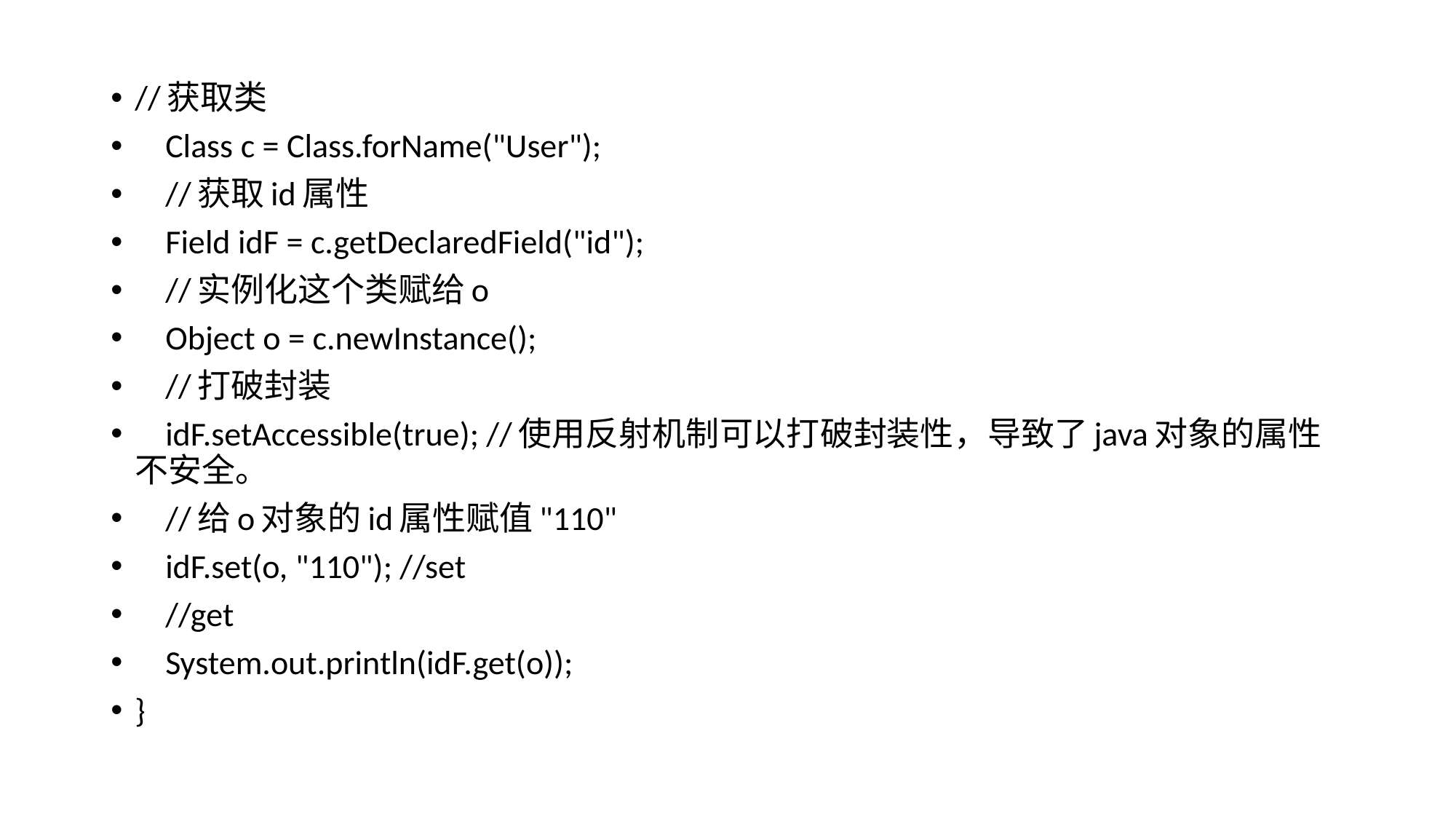

//获取类
    Class c = Class.forName("User");
    //获取id属性
    Field idF = c.getDeclaredField("id");
    //实例化这个类赋给o
    Object o = c.newInstance();
    //打破封装
    idF.setAccessible(true); //使用反射机制可以打破封装性，导致了java对象的属性不安全。
    //给o对象的id属性赋值"110"
    idF.set(o, "110"); //set
    //get
    System.out.println(idF.get(o));
}